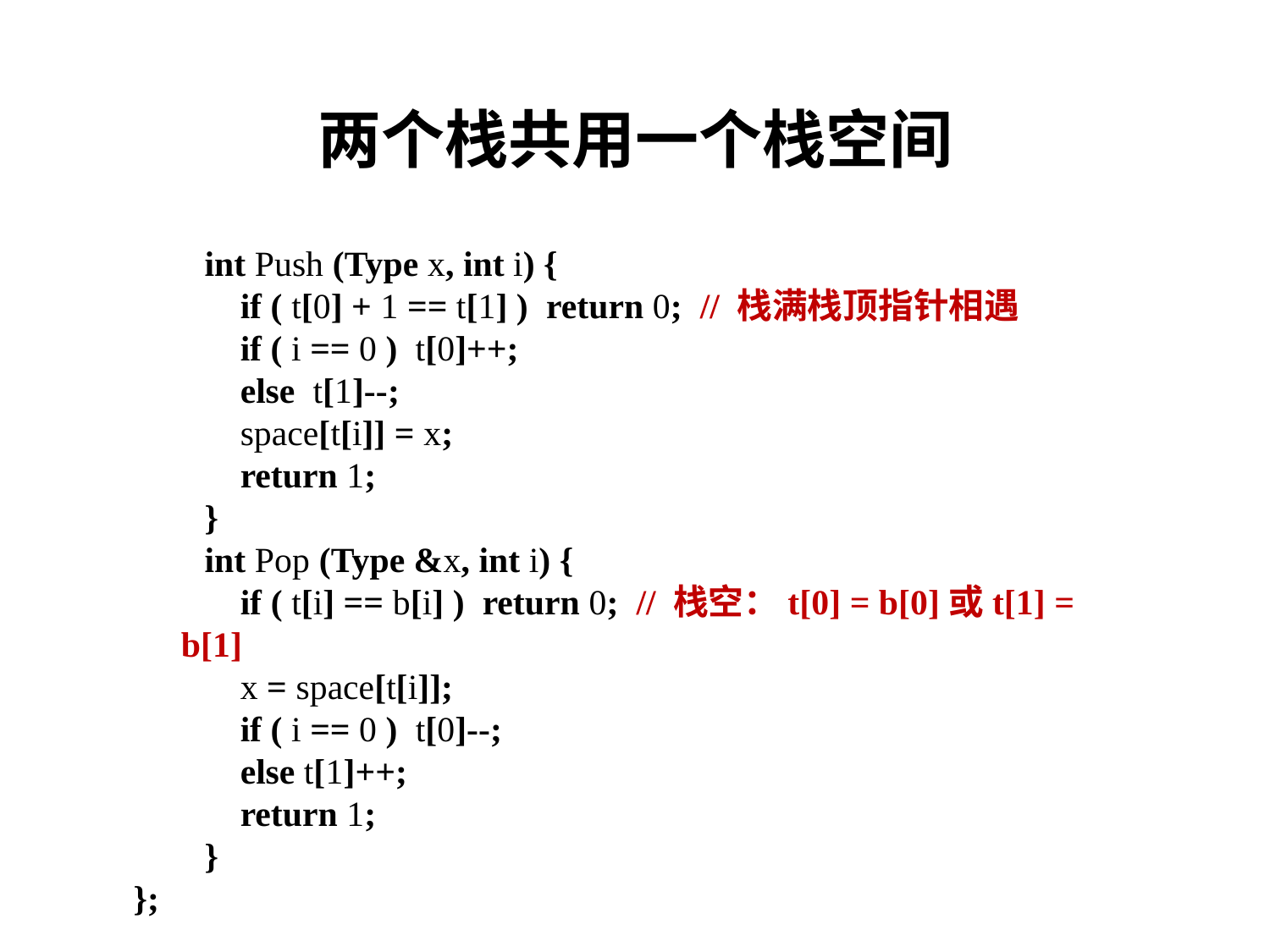

# 两个栈共用一个栈空间
        int Push (Type x, int i) {
            if ( t[0] + 1 == t[1] )  return 0;  // 栈满栈顶指针相遇
            if ( i == 0 )  t[0]++;
            else  t[1]--;
            space[t[i]] = x;
            return 1;
        }
        int Pop (Type &x, int i) {
            if ( t[i] == b[i] )  return 0;  // 栈空：t[0] = b[0]或t[1] = b[1]
            x = space[t[i]];
            if ( i == 0 )  t[0]--;
            else t[1]++;
            return 1;
        }
};